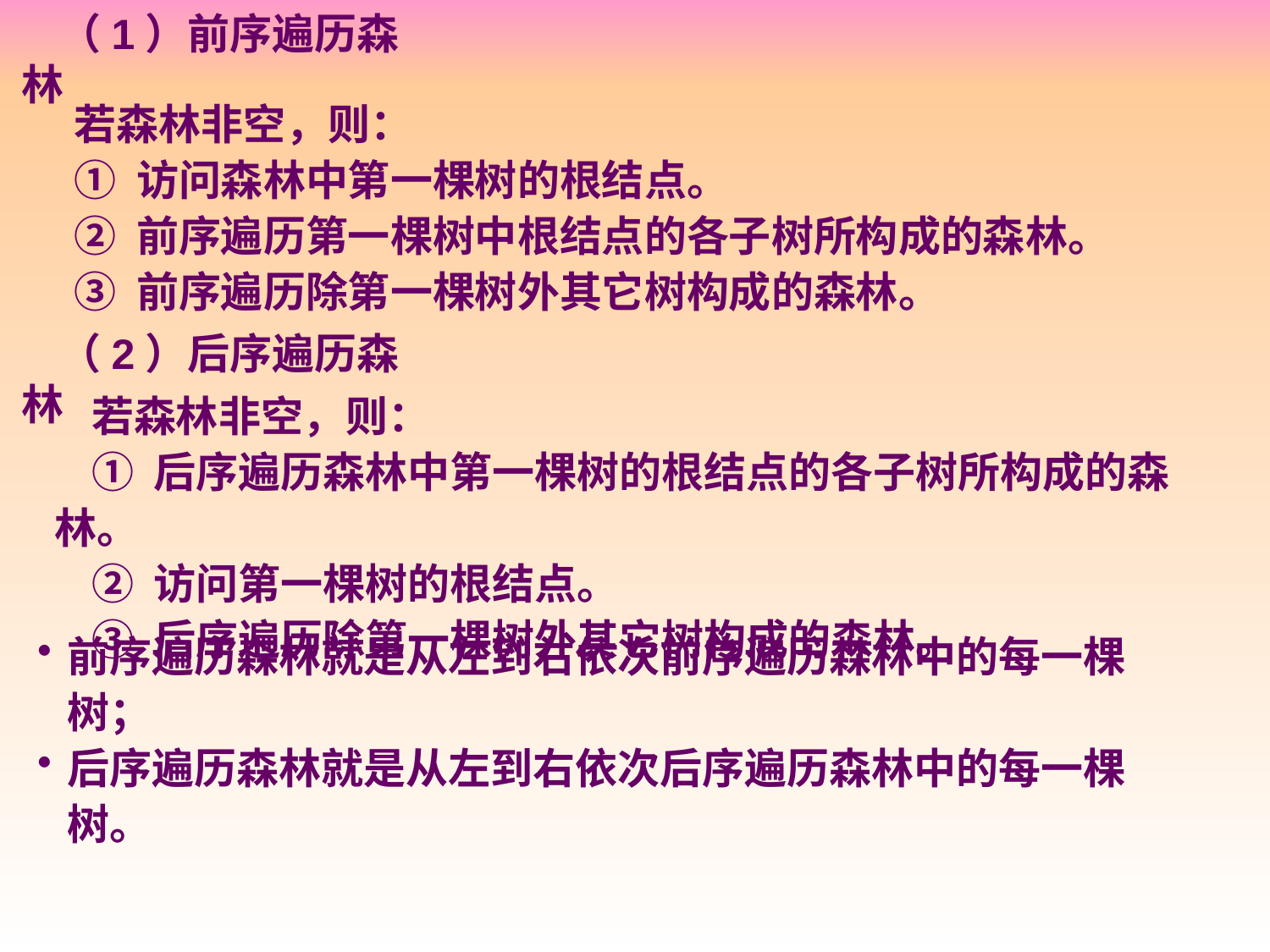

（1）前序遍历森林
若森林非空，则：
① 访问森林中第一棵树的根结点。
② 前序遍历第一棵树中根结点的各子树所构成的森林。
③ 前序遍历除第一棵树外其它树构成的森林。
（2）后序遍历森林
若森林非空，则：
① 后序遍历森林中第一棵树的根结点的各子树所构成的森林。
② 访问第一棵树的根结点。
③ 后序遍历除第一棵树外其它树构成的森林。
前序遍历森林就是从左到右依次前序遍历森林中的每一棵树；
后序遍历森林就是从左到右依次后序遍历森林中的每一棵树。